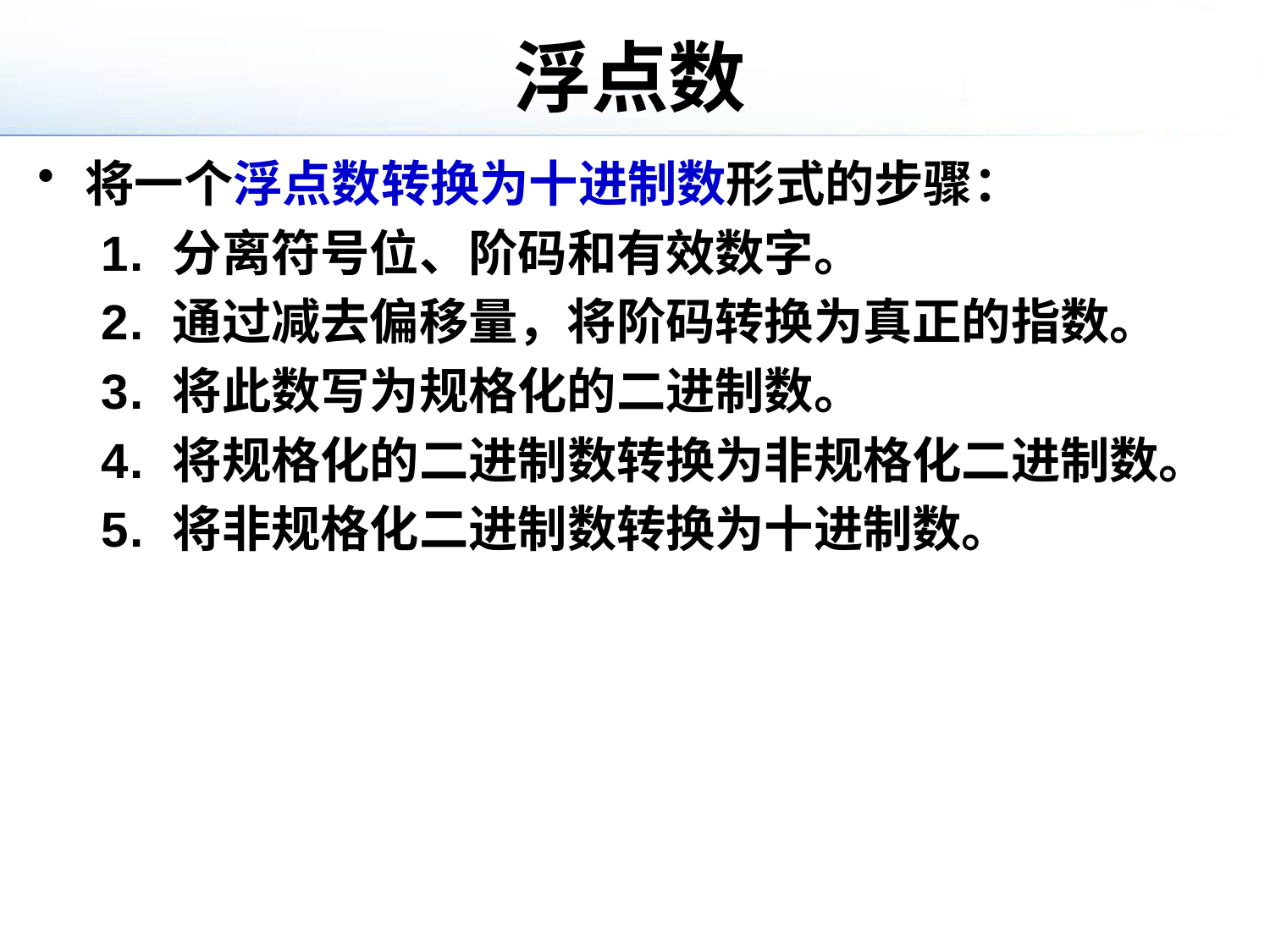

# 浮点数
将一个浮点数转换为十进制数形式的步骤：
分离符号位、阶码和有效数字。
通过减去偏移量，将阶码转换为真正的指数。
将此数写为规格化的二进制数。
将规格化的二进制数转换为非规格化二进制数。
将非规格化二进制数转换为十进制数。